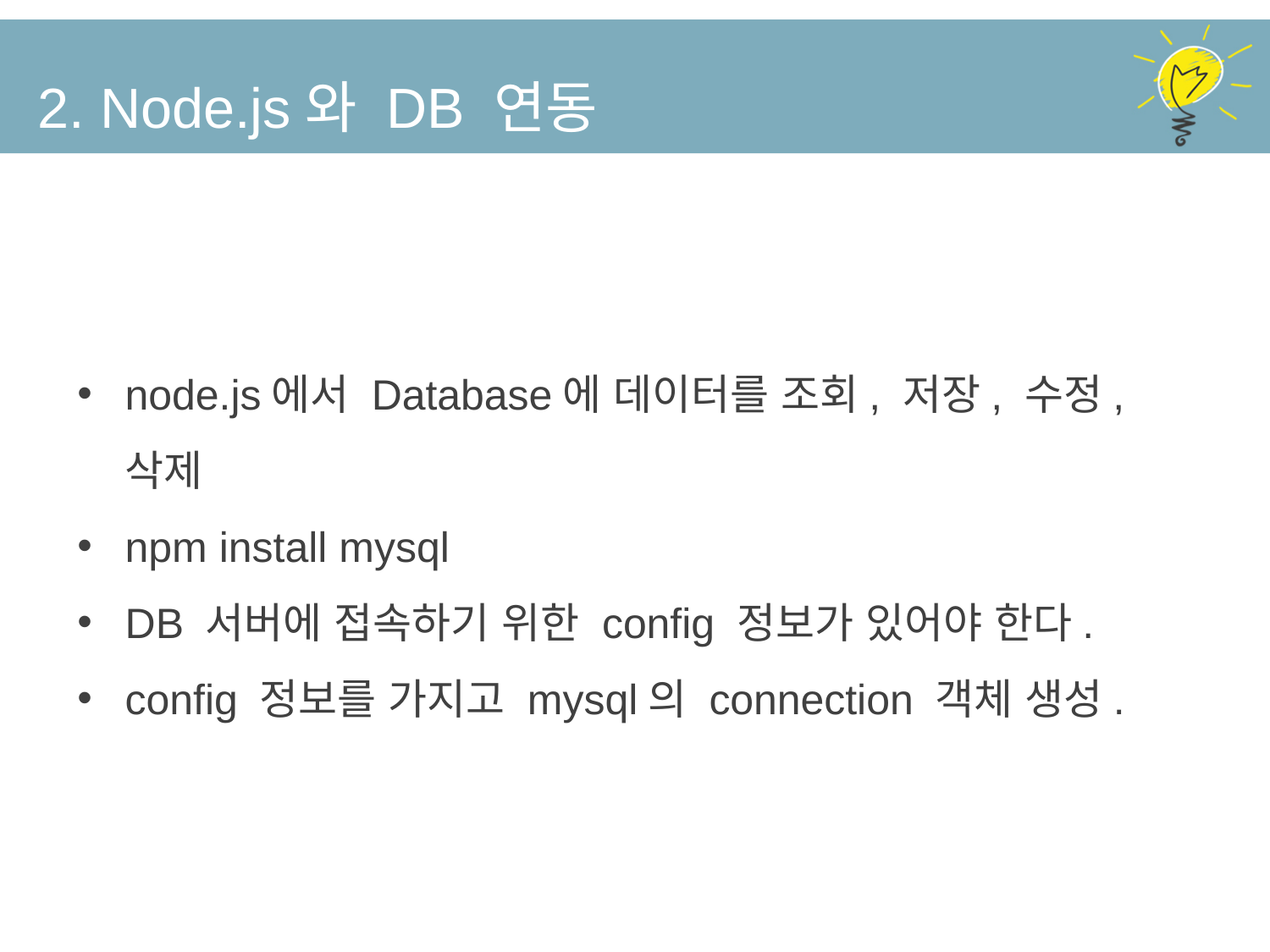

2. Node.js와 DB 연동
node.js에서 Database에 데이터를 조회, 저장, 수정, 삭제
npm install mysql
DB 서버에 접속하기 위한 config 정보가 있어야 한다.
config 정보를 가지고 mysql의 connection 객체 생성.